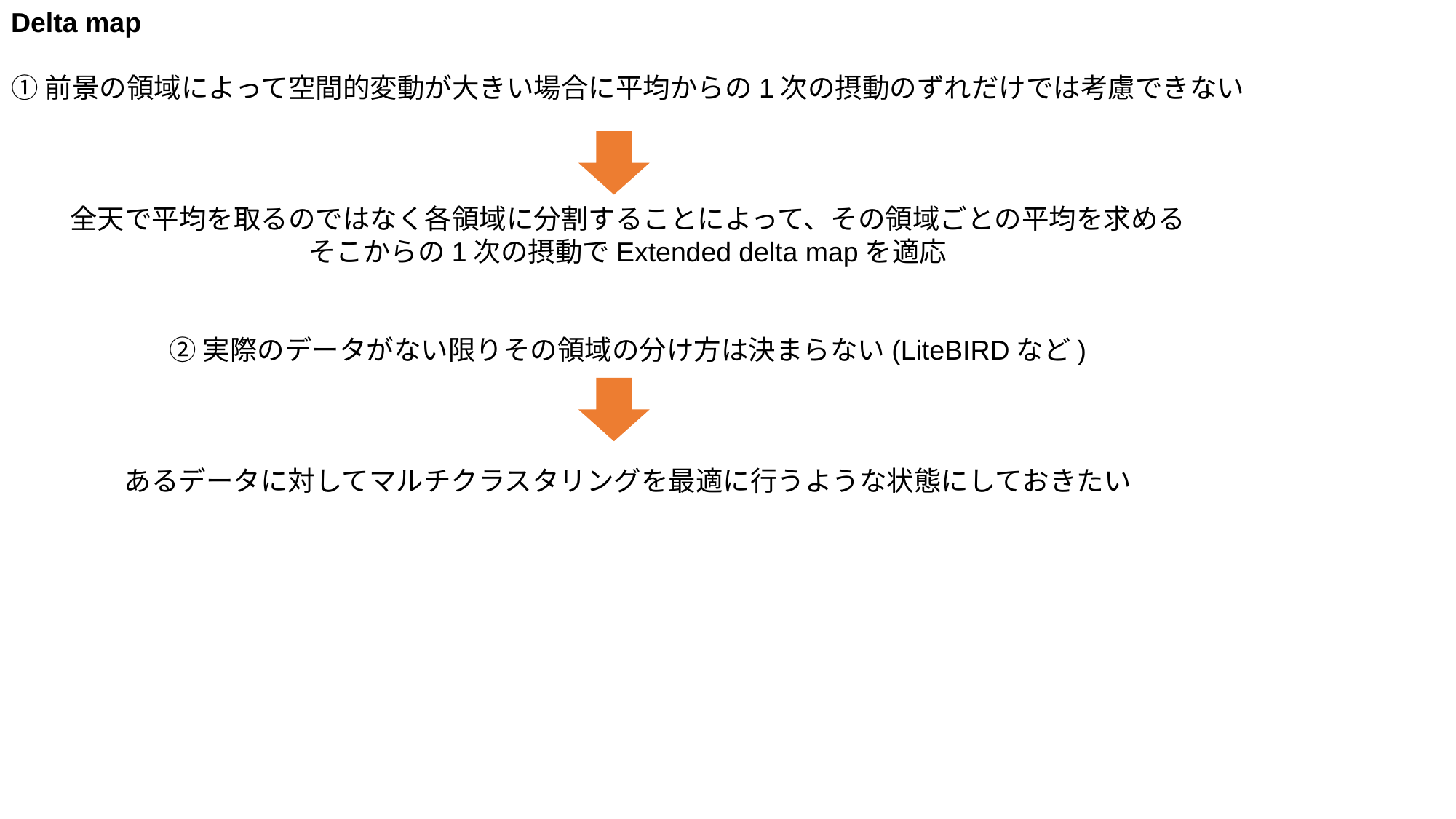

Delta map

①前景の領域によって空間的変動が大きい場合に平均からの1次の摂動のずれだけでは考慮できない

全天で平均を取るのではなく各領域に分割することによって、その領域ごとの平均を求める
そこからの1次の摂動でExtended delta mapを適応

②実際のデータがない限りその領域の分け方は決まらない(LiteBIRDなど)

あるデータに対してマルチクラスタリングを最適に行うような状態にしておきたい